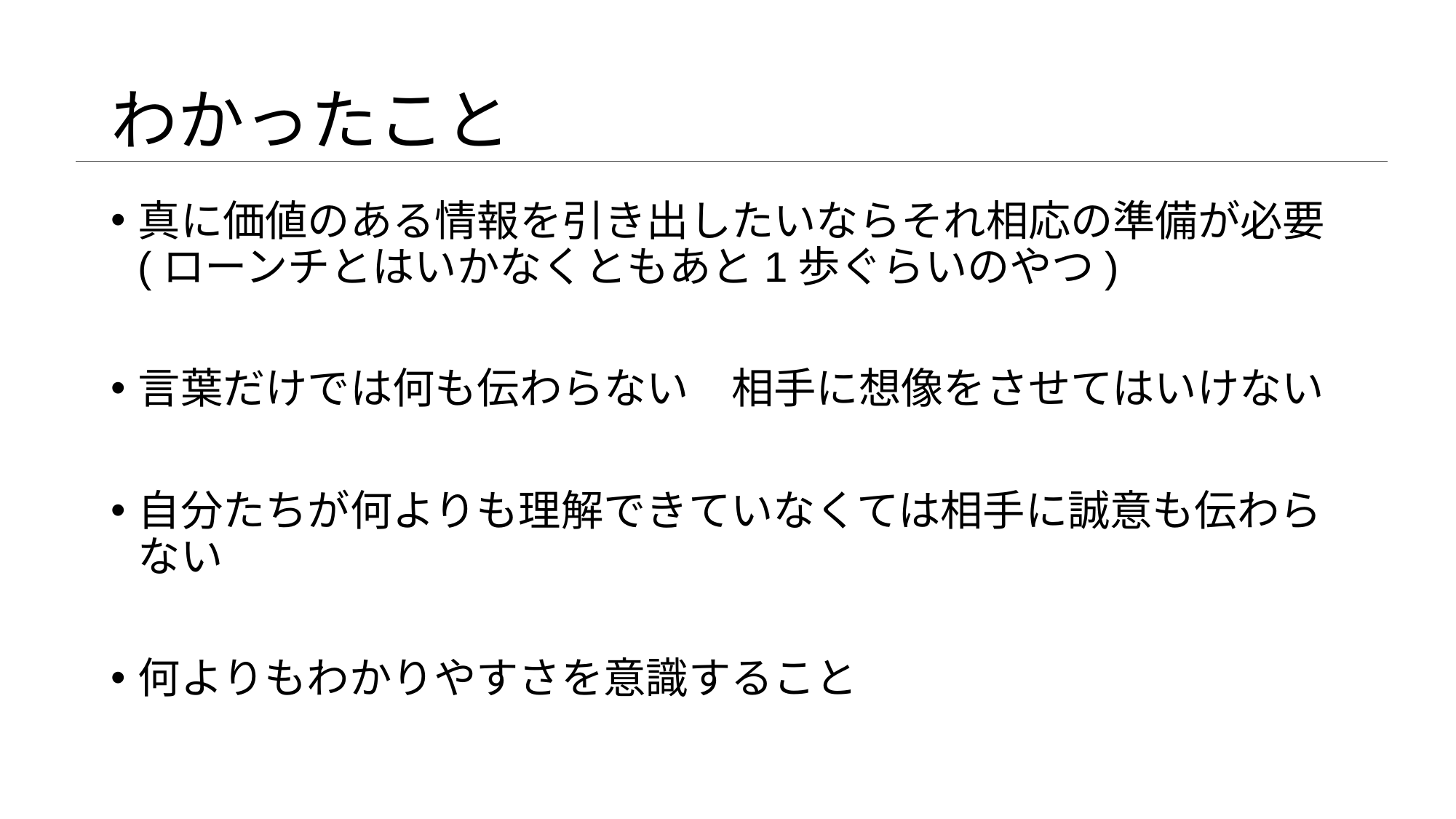

# わかったこと
真に価値のある情報を引き出したいならそれ相応の準備が必要
(ローンチとはいかなくともあと1歩ぐらいのやつ)

言葉だけでは何も伝わらない　相手に想像をさせてはいけない

自分たちが何よりも理解できていなくては相手に誠意も伝わらない

何よりもわかりやすさを意識すること